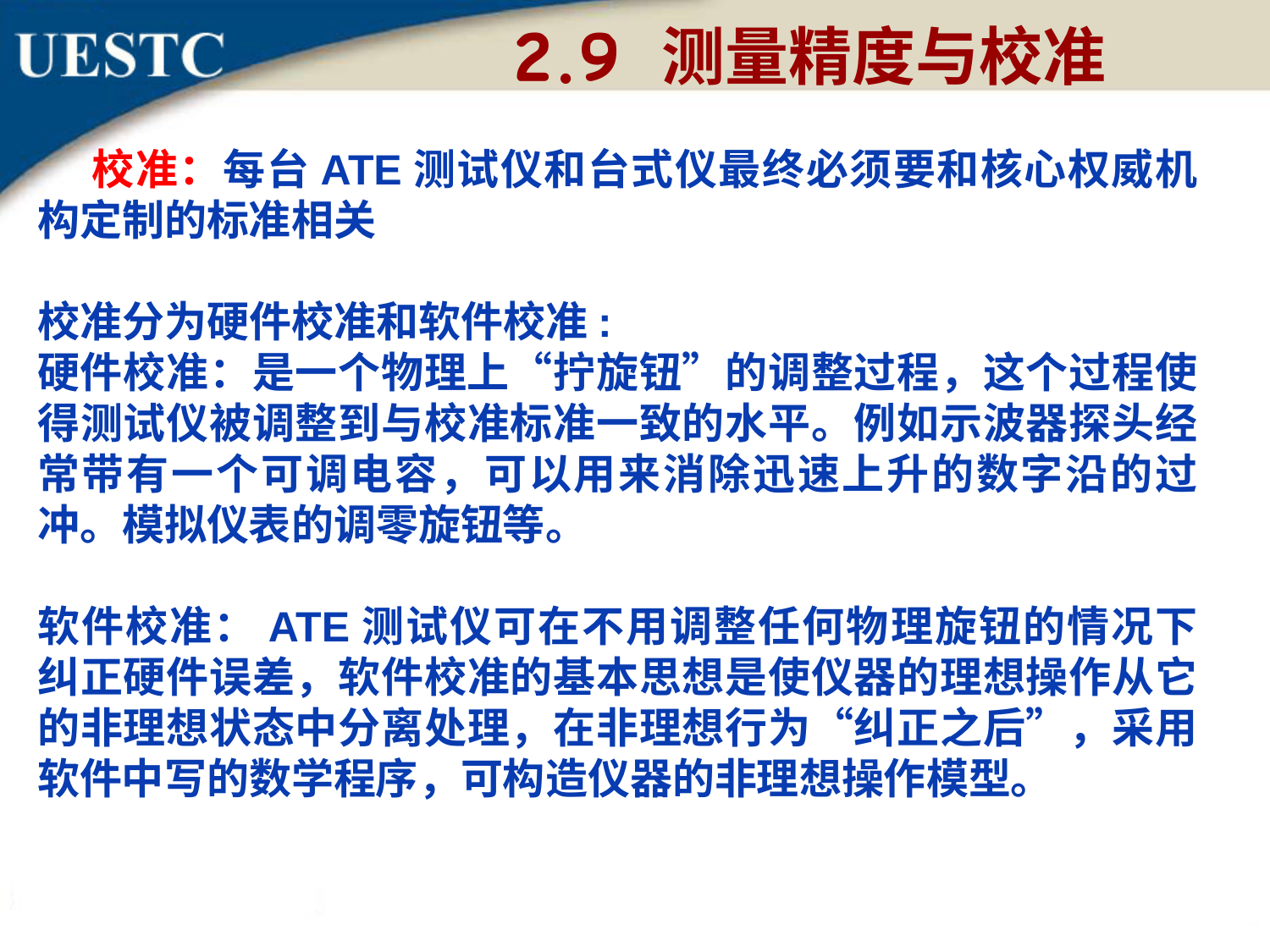

2.9 测量精度与校准
    校准：每台ATE测试仪和台式仪最终必须要和核心权威机构定制的标准相关

校准分为硬件校准和软件校准:
硬件校准：是一个物理上“拧旋钮”的调整过程，这个过程使得测试仪被调整到与校准标准一致的水平。例如示波器探头经常带有一个可调电容，可以用来消除迅速上升的数字沿的过冲。模拟仪表的调零旋钮等。

软件校准：ATE测试仪可在不用调整任何物理旋钮的情况下纠正硬件误差，软件校准的基本思想是使仪器的理想操作从它的非理想状态中分离处理，在非理想行为“纠正之后”，采用软件中写的数学程序，可构造仪器的非理想操作模型。